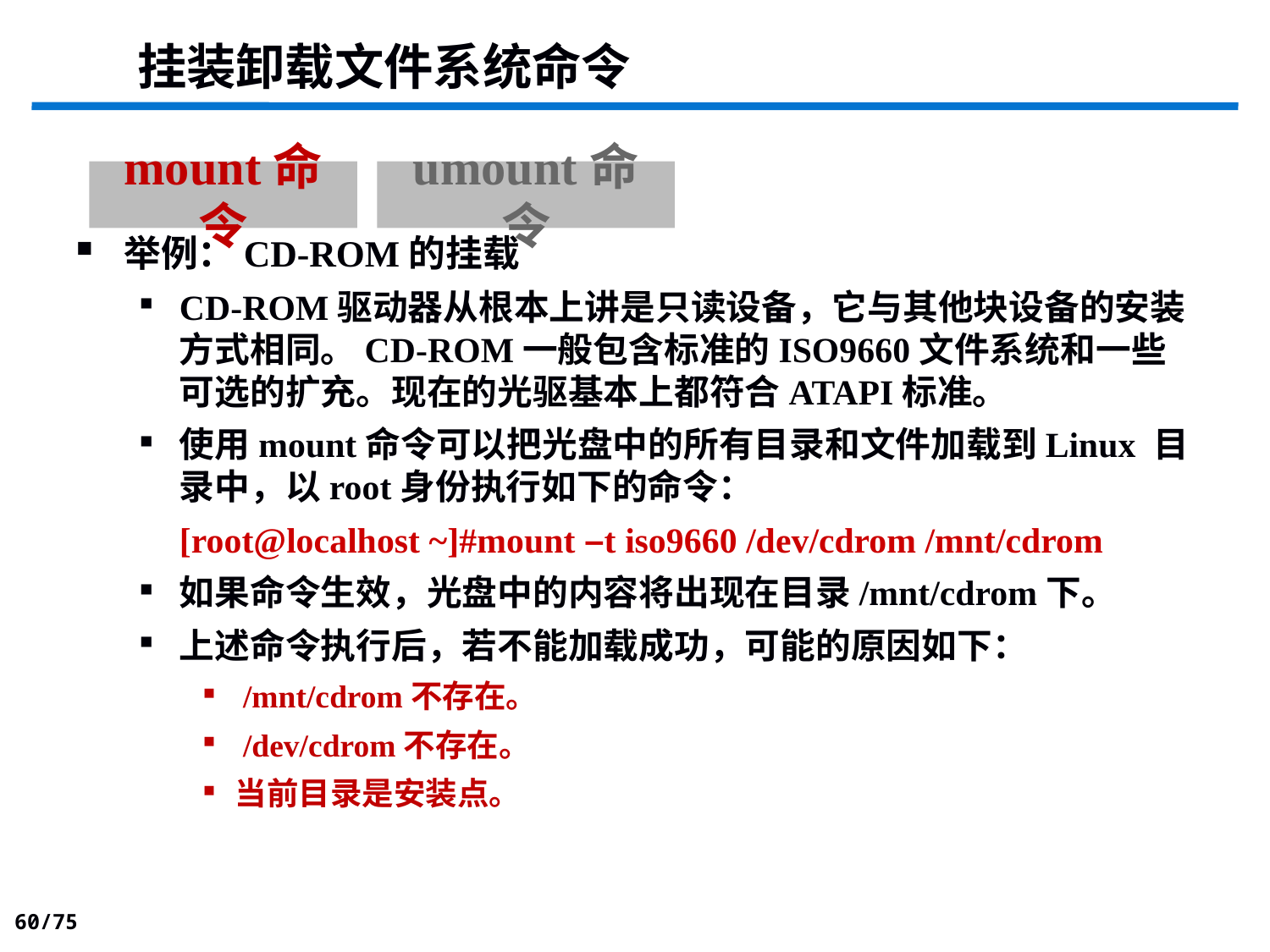

挂装卸载文件系统命令
mount命令
umount命令
举例：CD-ROM的挂载
CD-ROM驱动器从根本上讲是只读设备，它与其他块设备的安装方式相同。CD-ROM一般包含标准的ISO9660文件系统和一些可选的扩充。现在的光驱基本上都符合ATAPI标准。
使用mount命令可以把光盘中的所有目录和文件加载到Linux 目录中，以root身份执行如下的命令：
	[root@localhost ~]#mount –t iso9660 /dev/cdrom /mnt/cdrom
如果命令生效，光盘中的内容将出现在目录/mnt/cdrom下。
上述命令执行后，若不能加载成功，可能的原因如下：
 /mnt/cdrom不存在。
 /dev/cdrom不存在。
当前目录是安装点。